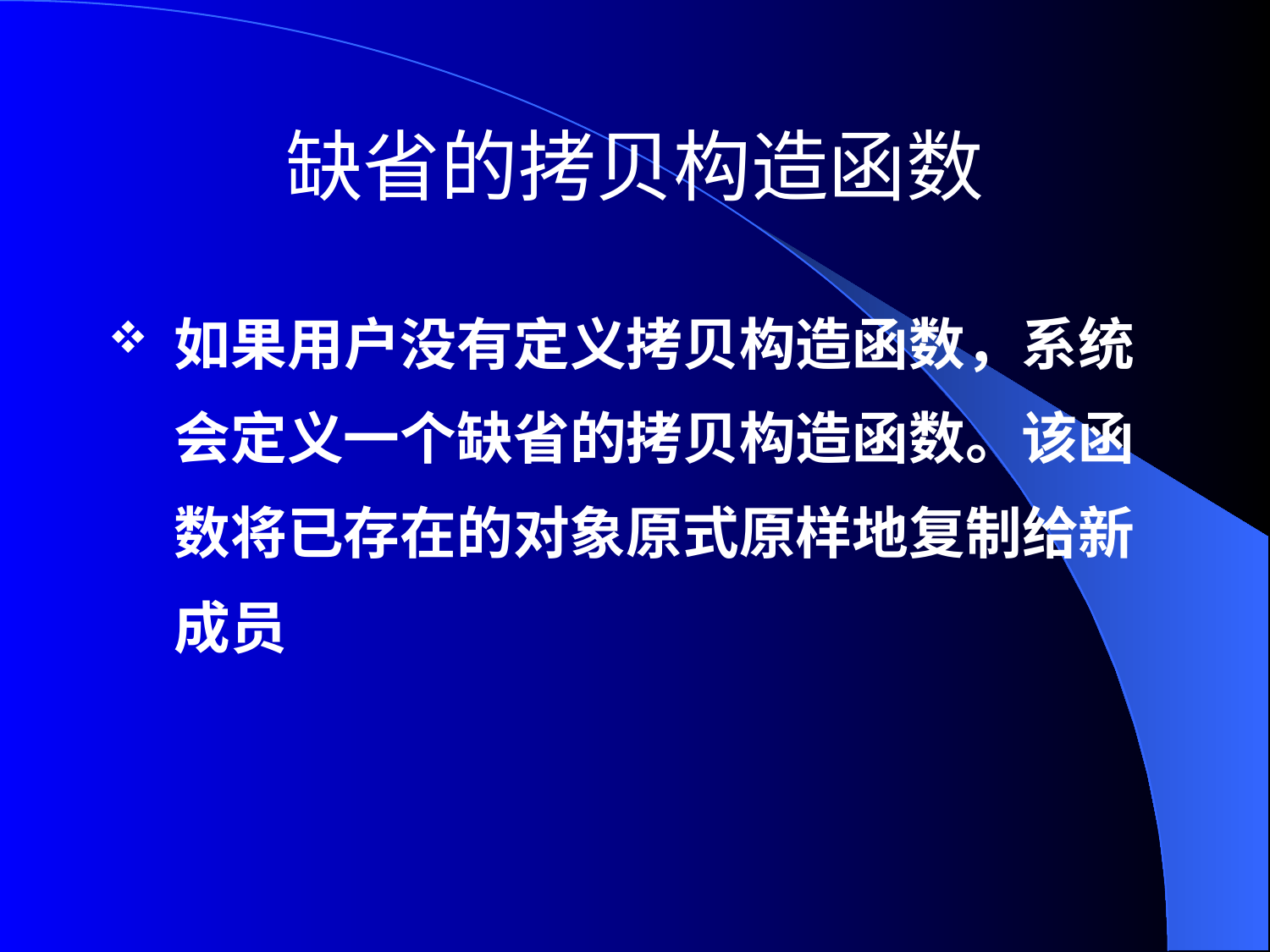

# 缺省的拷贝构造函数
如果用户没有定义拷贝构造函数，系统会定义一个缺省的拷贝构造函数。该函数将已存在的对象原式原样地复制给新成员